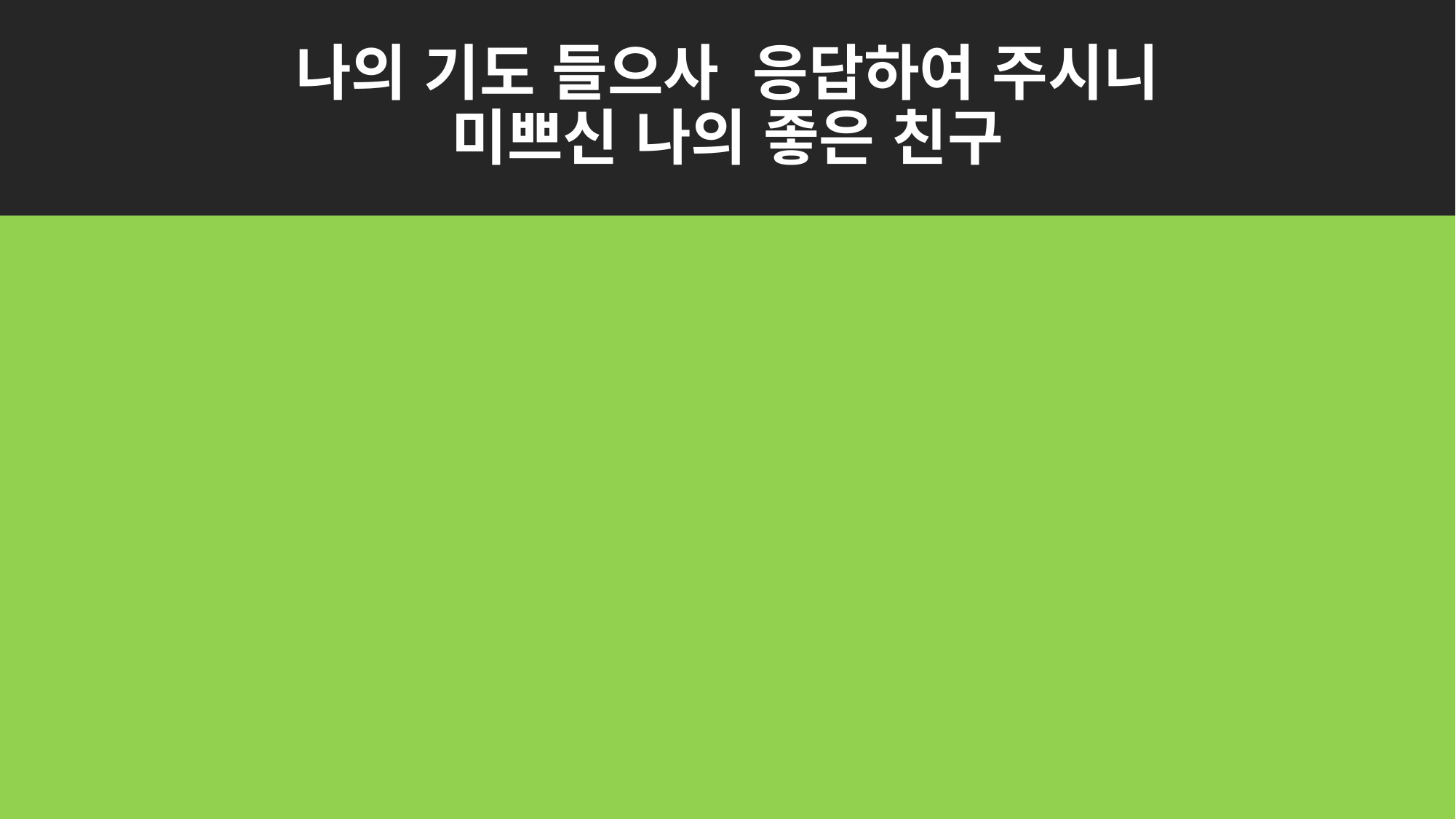

# 나의 기도 들으사  응답하여 주시니 미쁘신 나의 좋은 친구